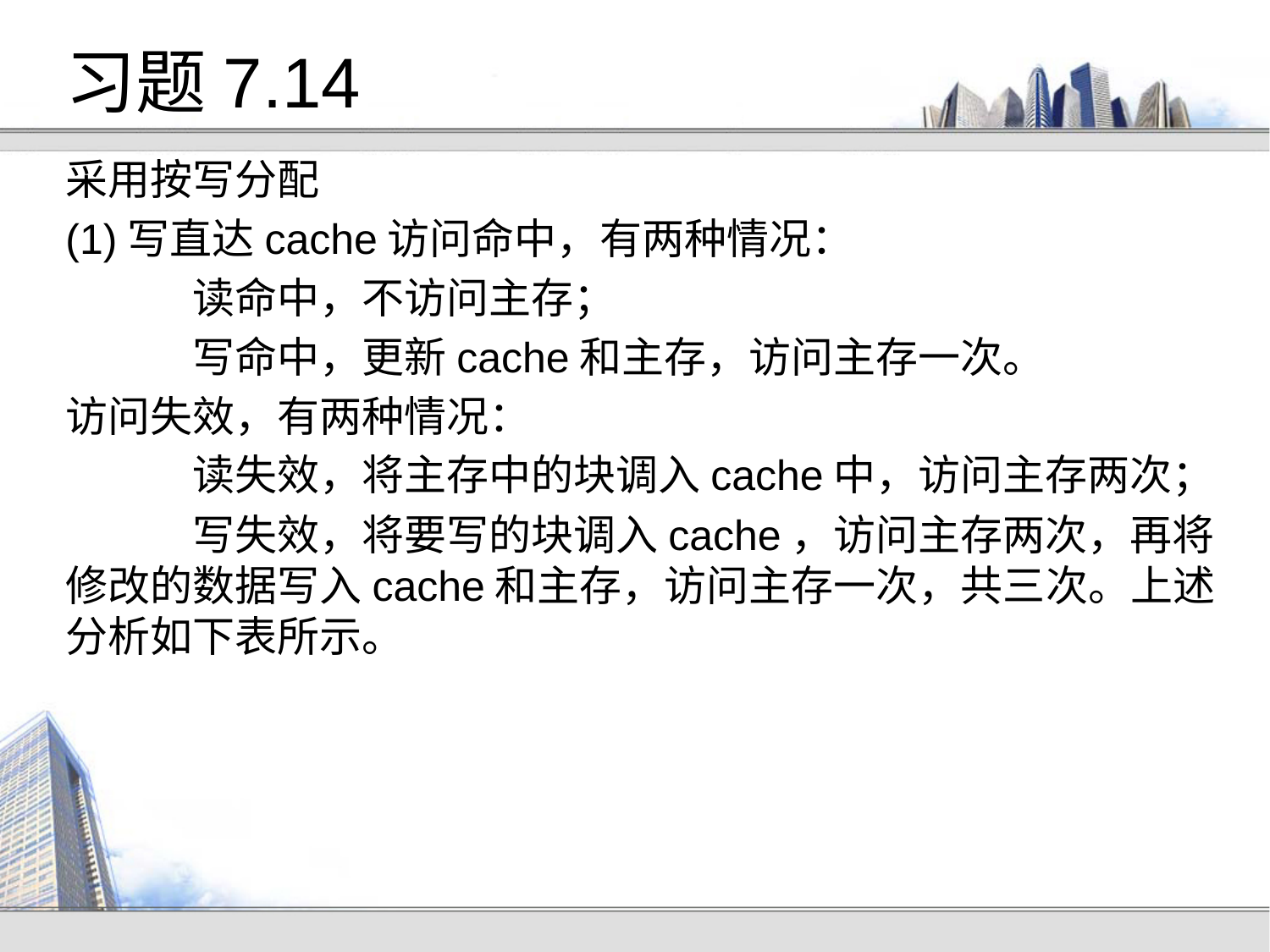

# 习题7.14
采用按写分配
(1)写直达cache访问命中，有两种情况：
	读命中，不访问主存；
	写命中，更新cache和主存，访问主存一次。
访问失效，有两种情况：
	读失效，将主存中的块调入cache中，访问主存两次；
	写失效，将要写的块调入cache，访问主存两次，再将修改的数据写入cache和主存，访问主存一次，共三次。上述分析如下表所示。